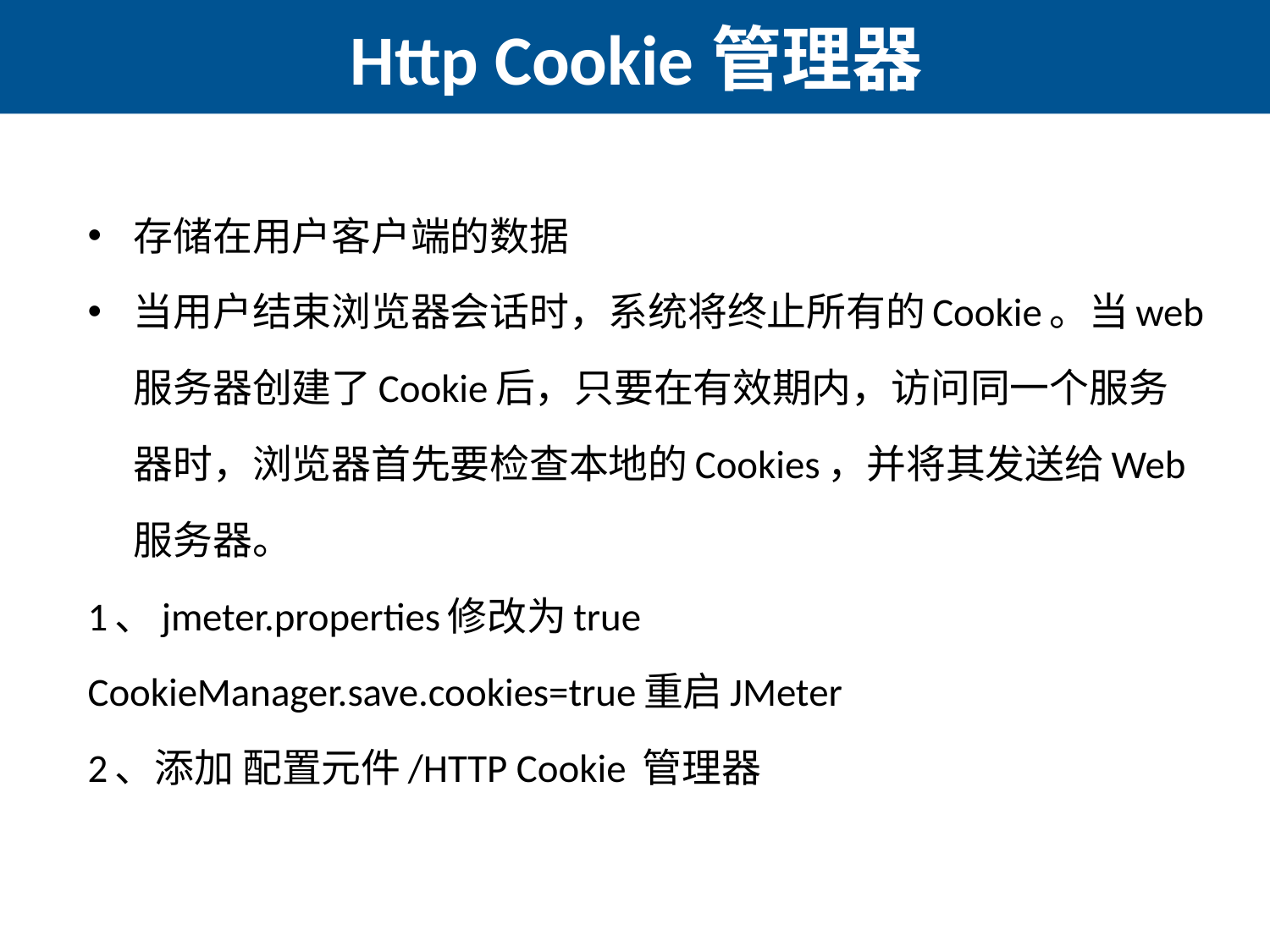

# Http Cookie管理器
存储在用户客户端的数据
当用户结束浏览器会话时，系统将终止所有的Cookie。当web服务器创建了Cookie后，只要在有效期内，访问同一个服务器时，浏览器首先要检查本地的Cookies，并将其发送给Web服务器。
1、jmeter.properties修改为true
CookieManager.save.cookies=true重启JMeter
2、添加 配置元件/HTTP Cookie 管理器